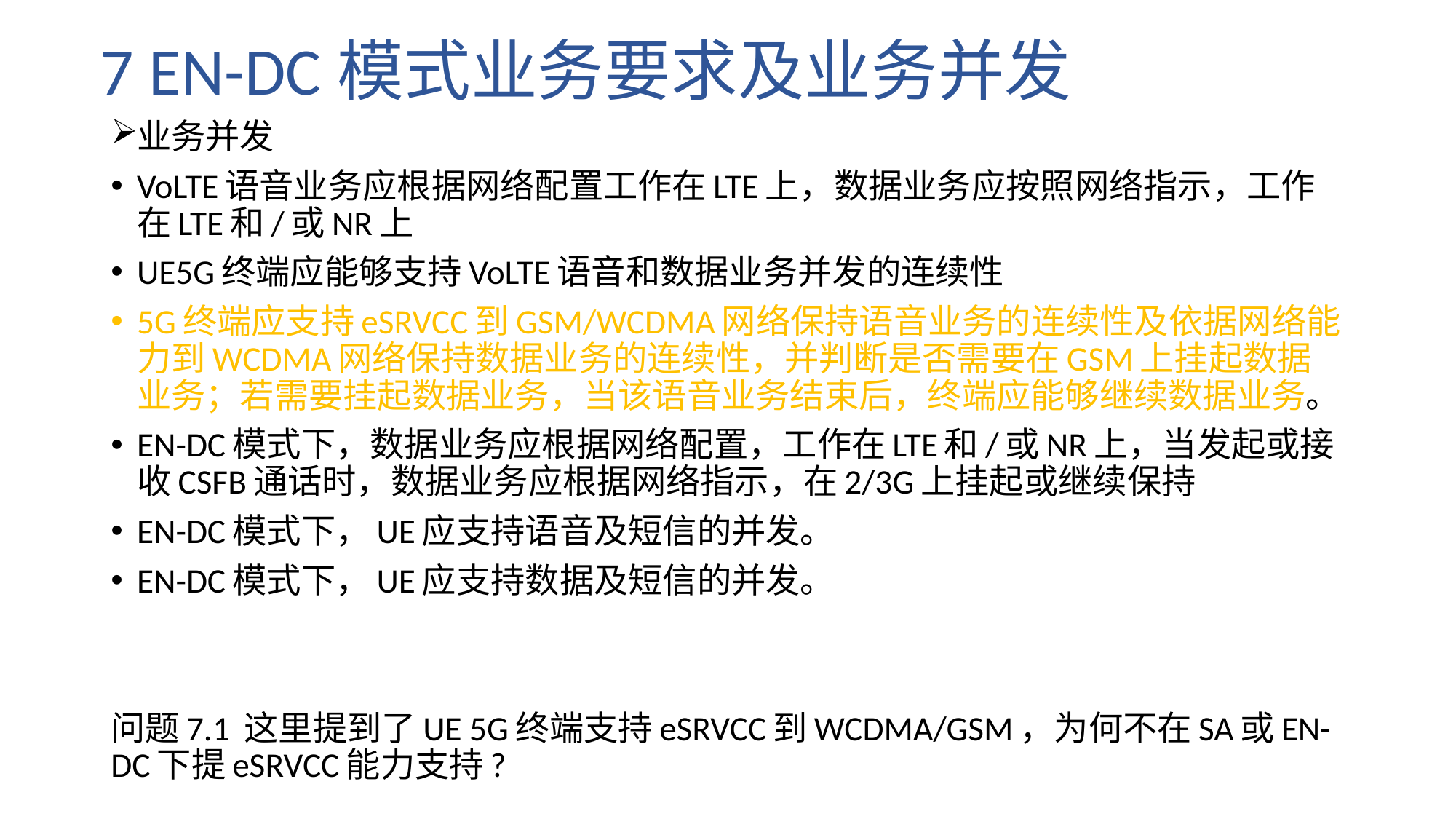

# 7 EN-DC模式业务要求及业务并发
业务并发
VoLTE语音业务应根据网络配置工作在LTE上，数据业务应按照网络指示，工作在LTE和/或NR上
UE5G终端应能够支持VoLTE语音和数据业务并发的连续性
5G终端应支持eSRVCC到GSM/WCDMA网络保持语音业务的连续性及依据网络能力到WCDMA网络保持数据业务的连续性，并判断是否需要在GSM上挂起数据业务；若需要挂起数据业务，当该语音业务结束后，终端应能够继续数据业务。
EN-DC模式下，数据业务应根据网络配置，工作在LTE和/或NR上，当发起或接收CSFB通话时，数据业务应根据网络指示，在2/3G上挂起或继续保持
EN-DC模式下，UE应支持语音及短信的并发。
EN-DC模式下，UE应支持数据及短信的并发。

问题7.1 这里提到了UE 5G终端支持eSRVCC到WCDMA/GSM，为何不在SA或EN-DC下提eSRVCC能力支持?